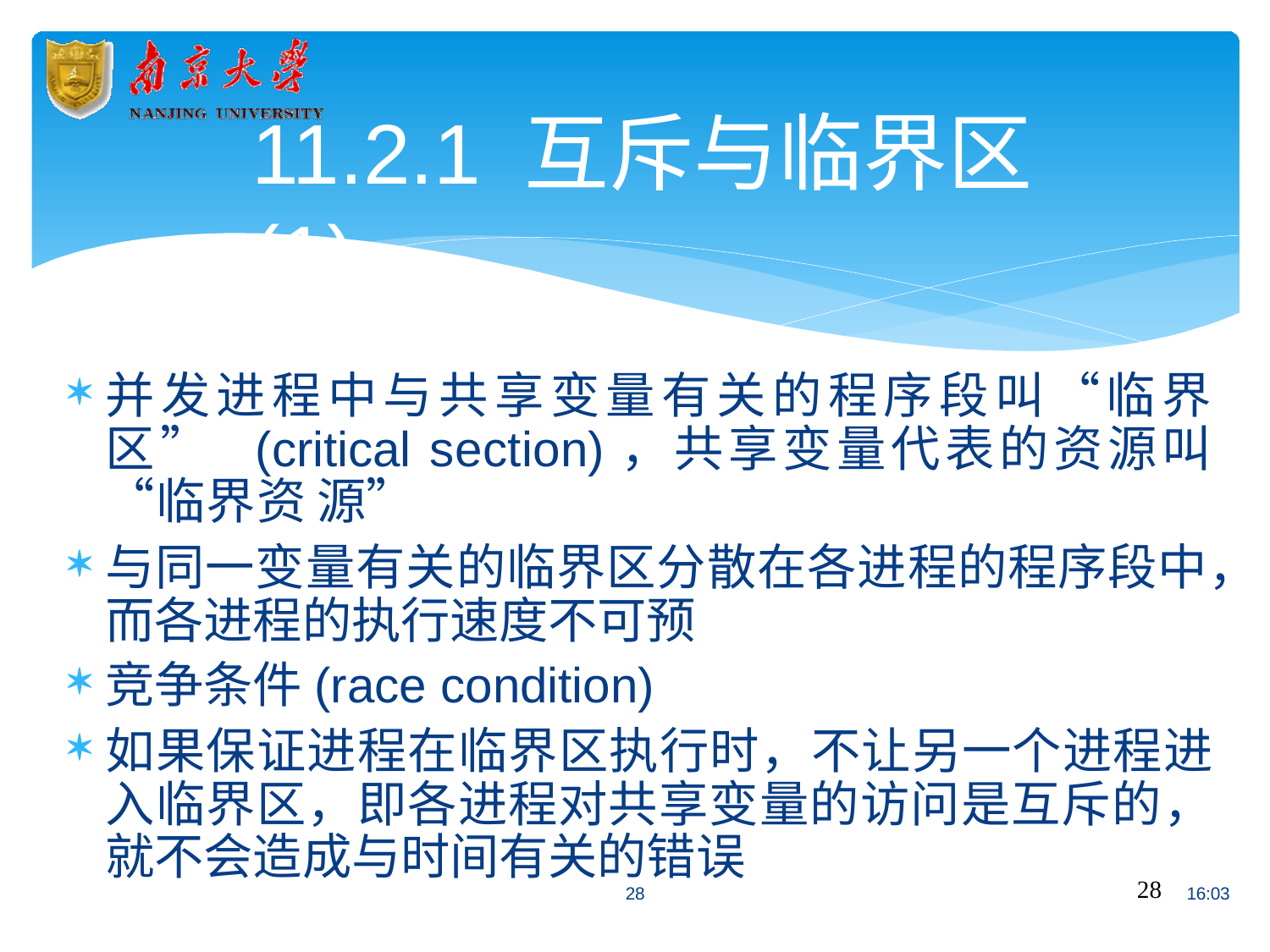

# 11.2.1 互斥与临界区(1)

并发进程中与共享变量有关的程序段叫“临界区”  (critical section)，共享变量代表的资源叫“临界资 源”
与同一变量有关的临界区分散在各进程的程序段中， 而各进程的执行速度不可预
竞争条件(race condition)
如果保证进程在临界区执行时，不让另一个进程进 入临界区，即各进程对共享变量的访问是互斥的， 就不会造成与时间有关的错误
28
28
16:03